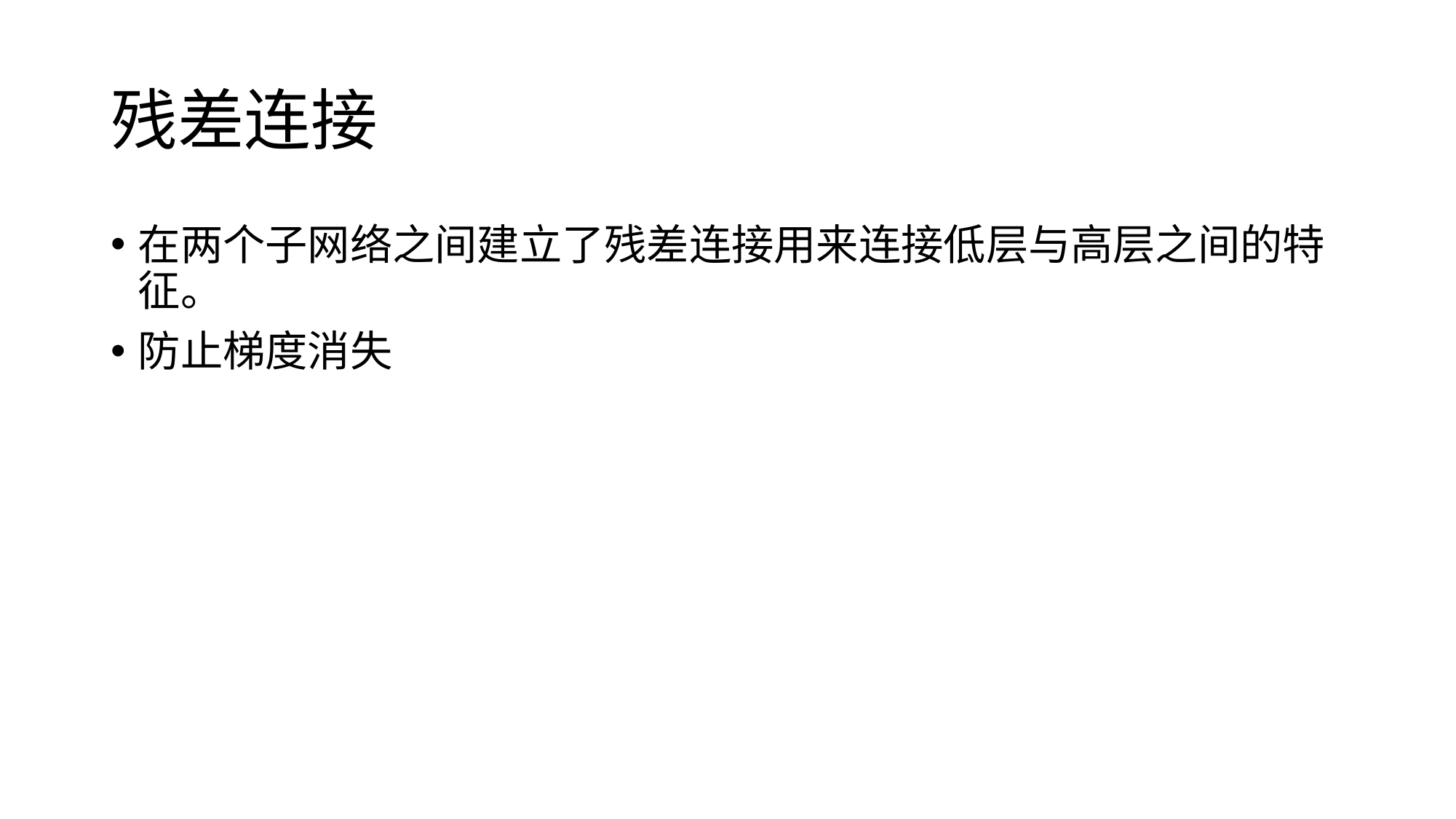

# 残差连接
在两个子网络之间建立了残差连接用来连接低层与高层之间的特征。
防止梯度消失